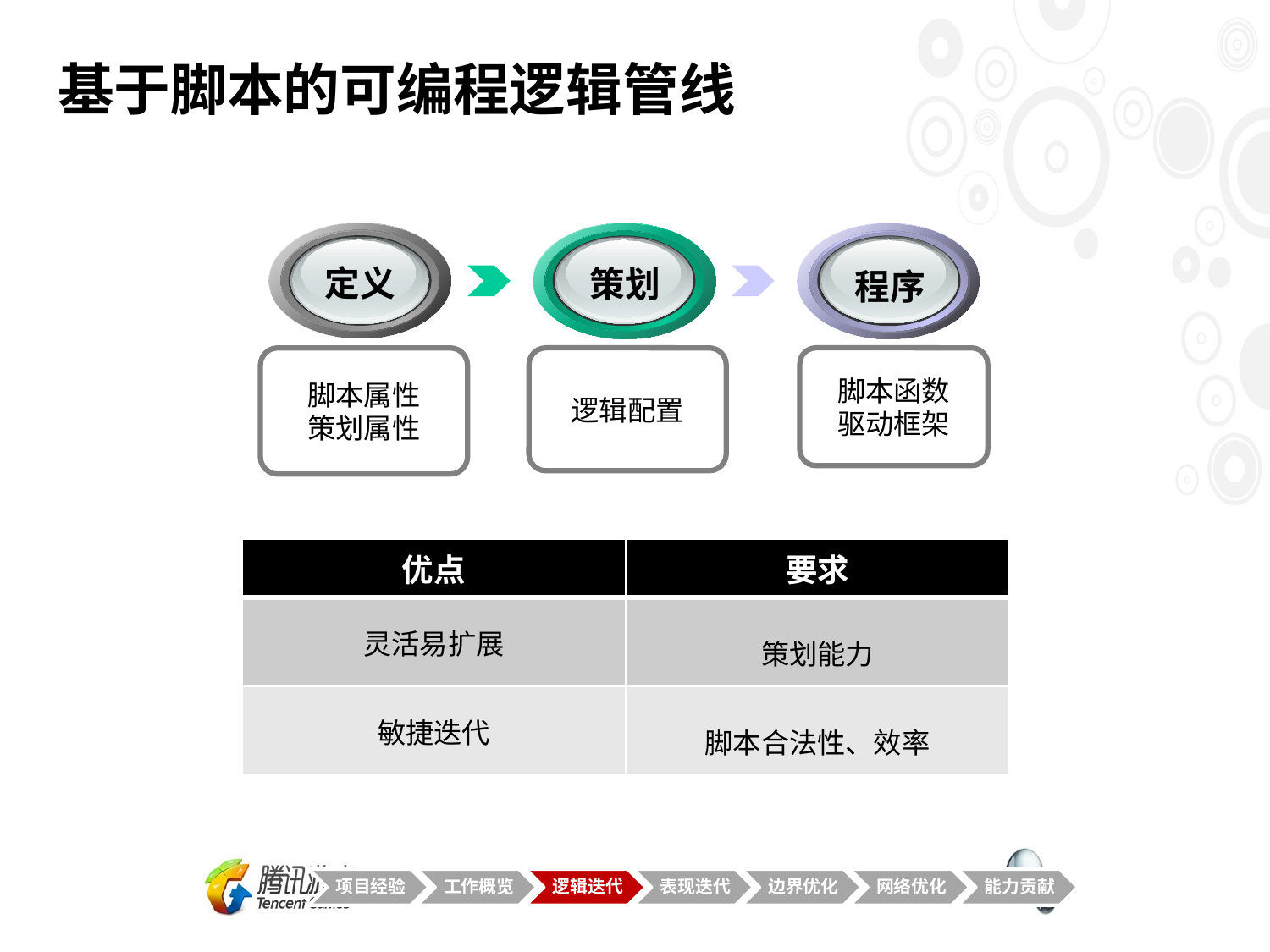

# 基于脚本的可编程逻辑管线

定义
策划
程序

脚本属性
策划属性
逻辑配置
脚本函数
驱动框架
| 优点 | 要求 |
| --- | --- |
| 灵活易扩展 | 策划能力 |
| 敏捷迭代 | 脚本合法性、效率 |
项目经验
工作概览
逻辑迭代
表现迭代
边界优化
网络优化
能力贡献